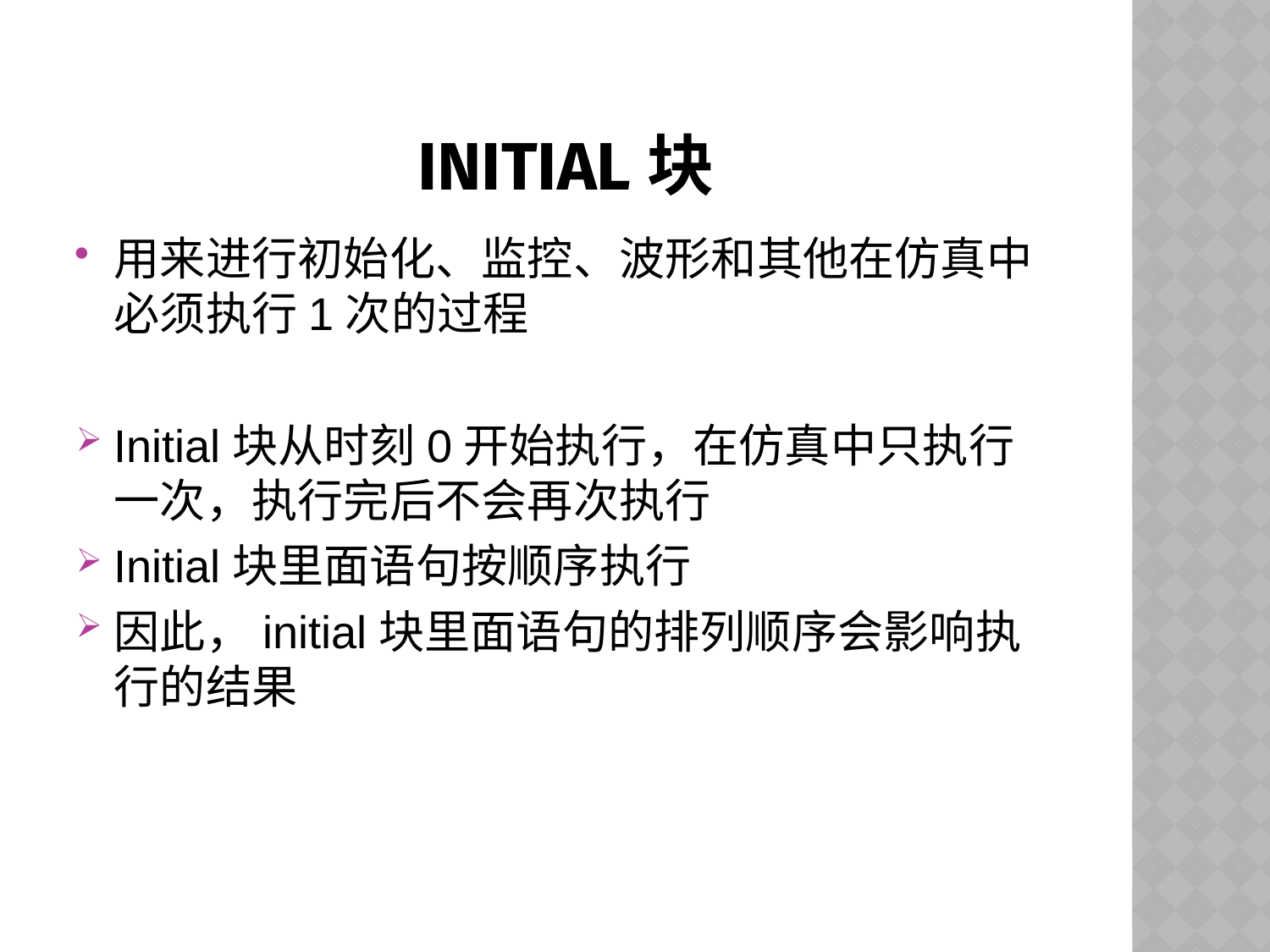

# initial块
用来进行初始化、监控、波形和其他在仿真中必须执行1次的过程

Initial块从时刻0开始执行，在仿真中只执行一次，执行完后不会再次执行
Initial块里面语句按顺序执行
因此，initial块里面语句的排列顺序会影响执行的结果